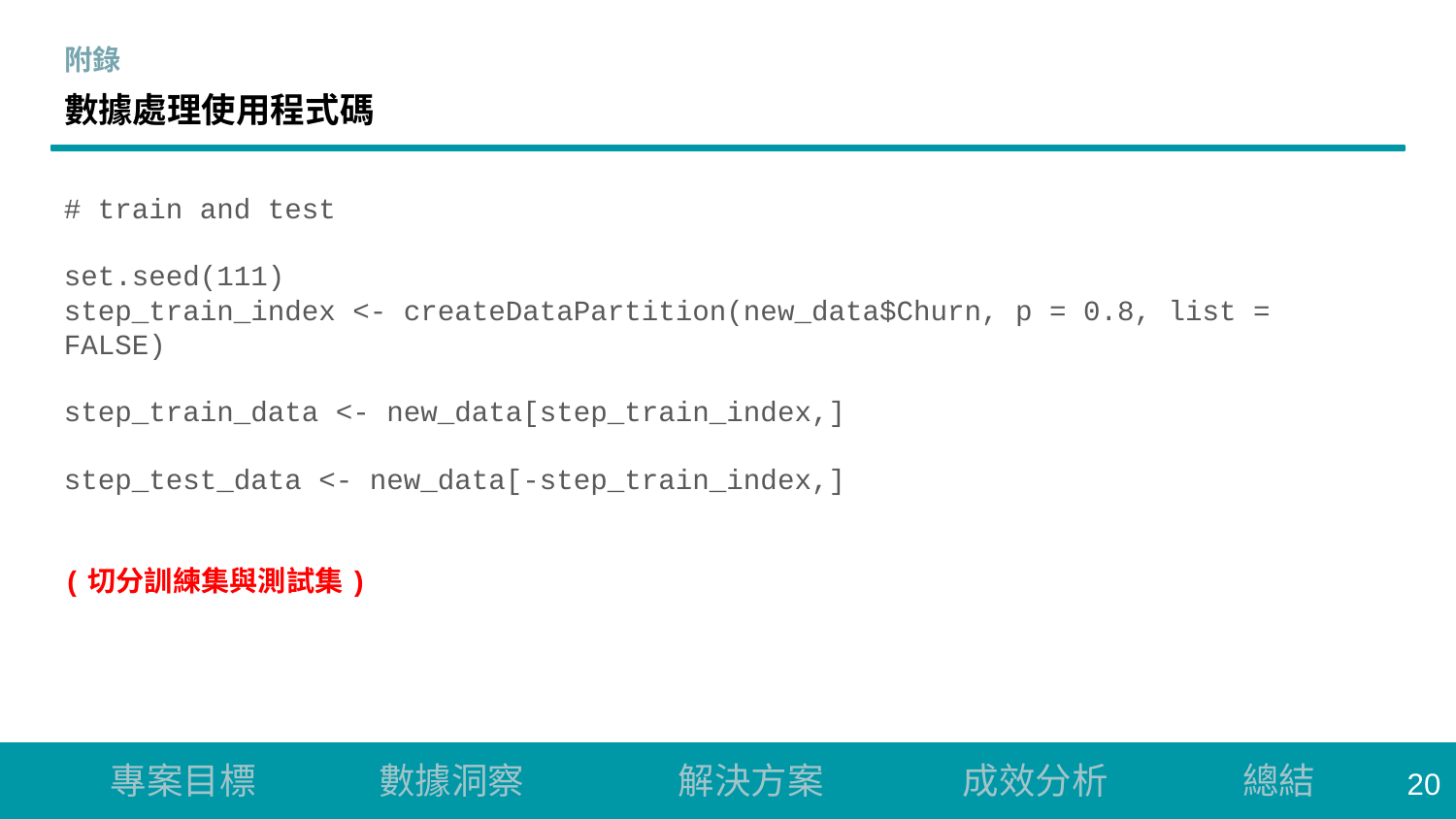

附錄
# 數據處理使用程式碼

# train and test

set.seed(111)
step_train_index <- createDataPartition(new_data$Churn, p = 0.8, list = FALSE)

step_train_data <- new_data[step_train_index,]

step_test_data <- new_data[-step_train_index,]

(切分訓練集與測試集)
29
專案目標

解決方案
結論
16
專案目標
總結

數據洞察
解決方案
成效分析
20
數據洞察
成效分析